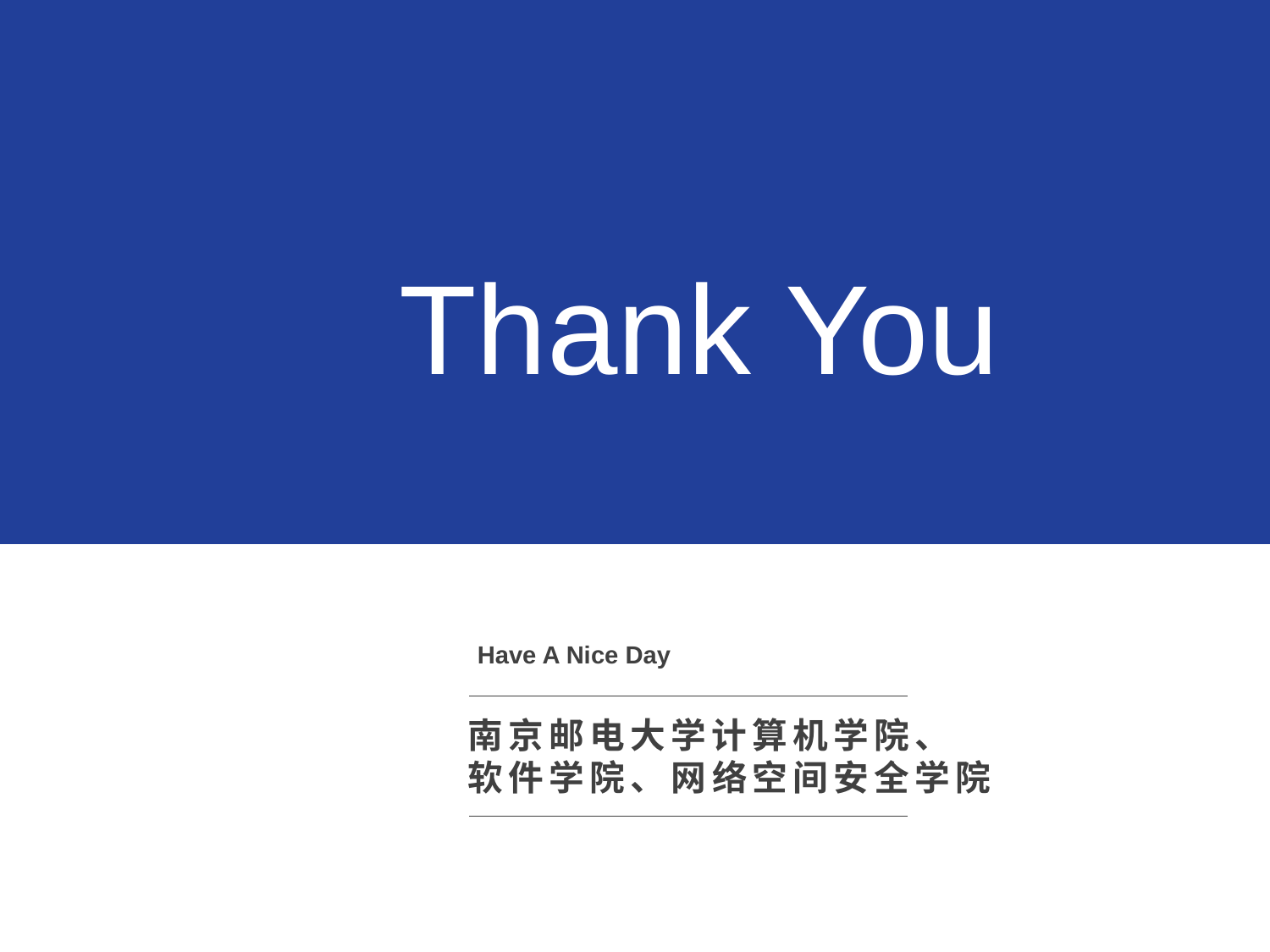

Thank You
Have A Nice Day
南京邮电大学计算机学院、
软件学院、网络空间安全学院